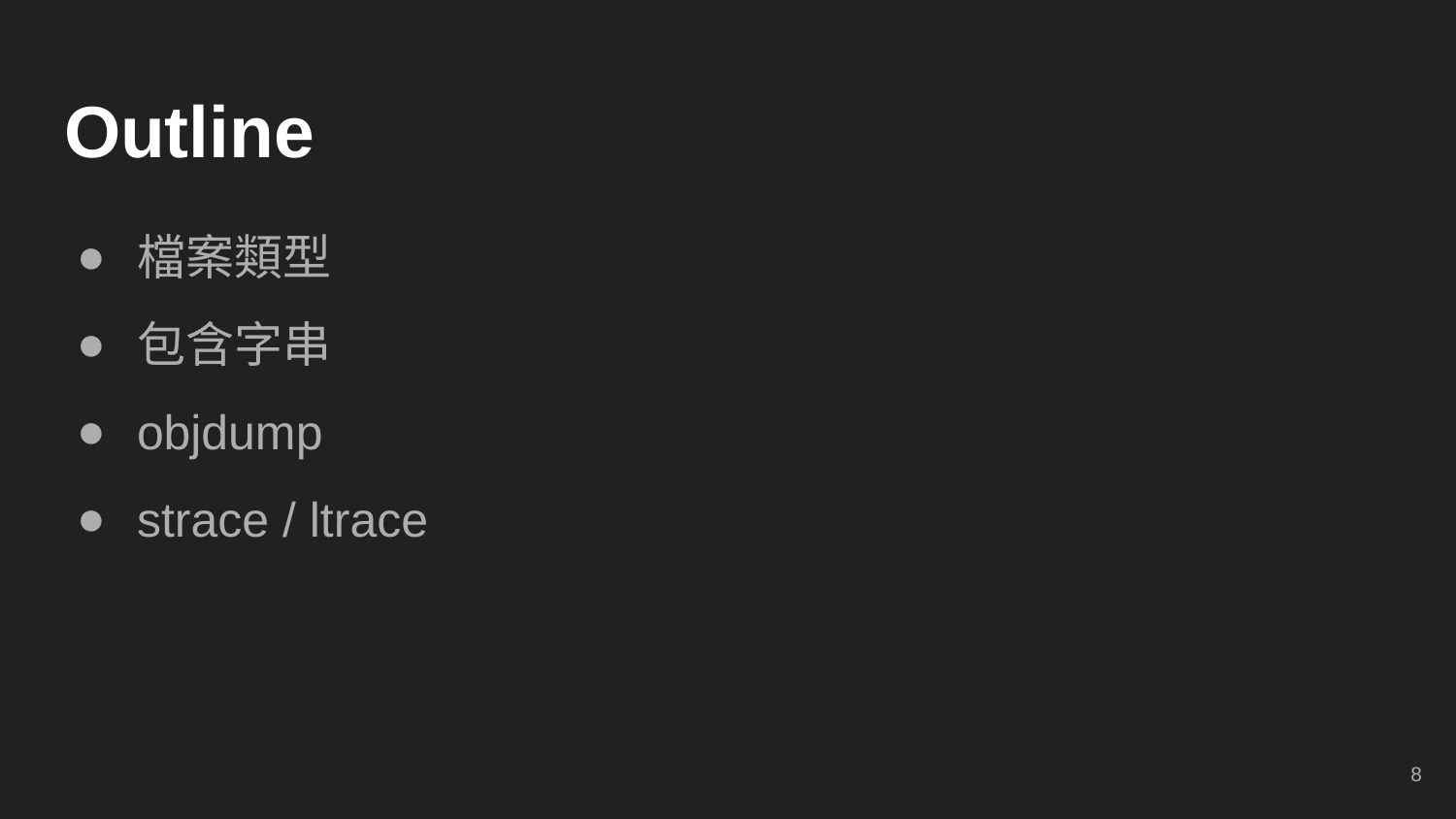

# Outline
檔案類型
包含字串
objdump
strace / ltrace
8